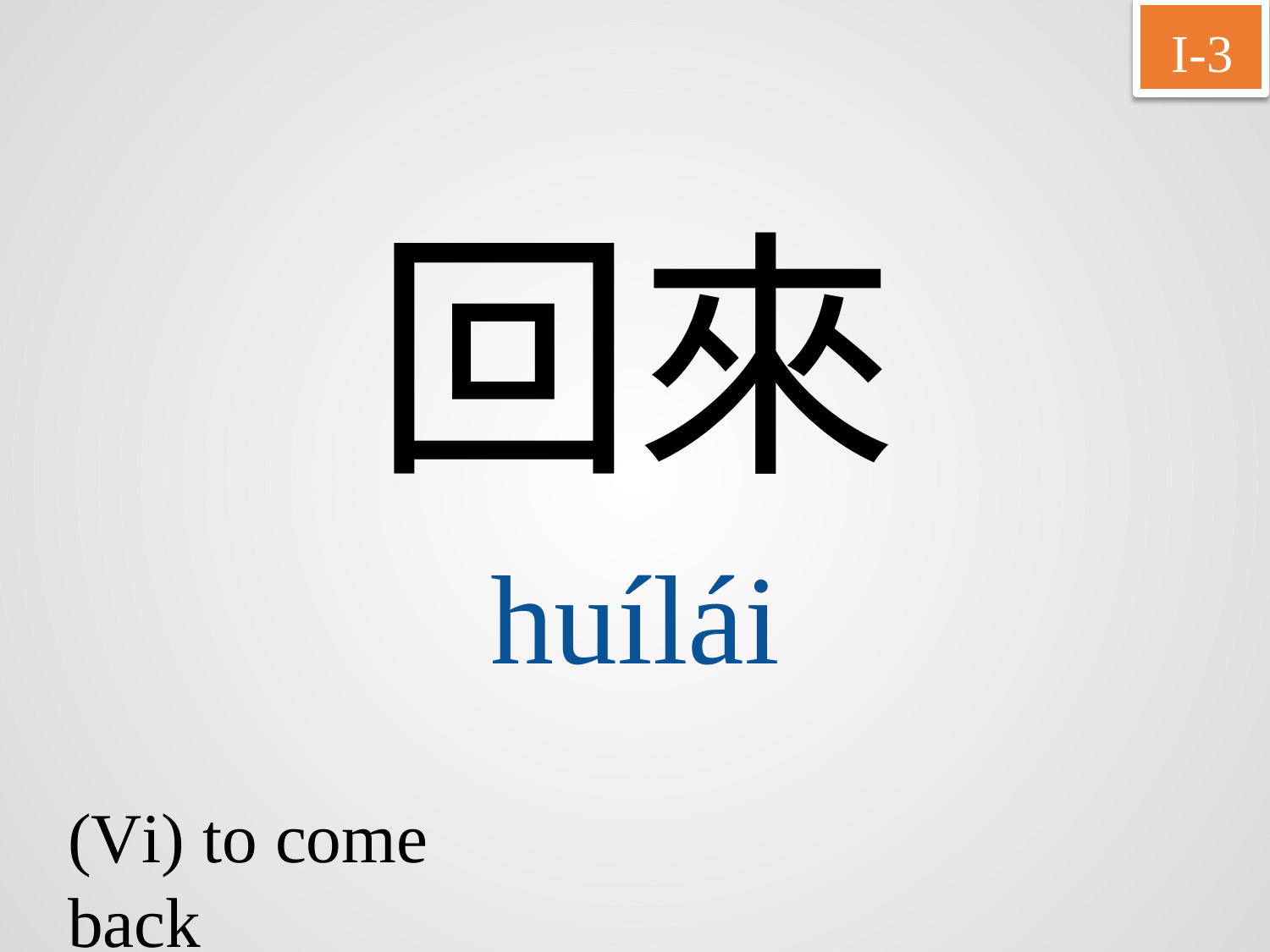

I-3

回來
huílái
(Vi) to come back